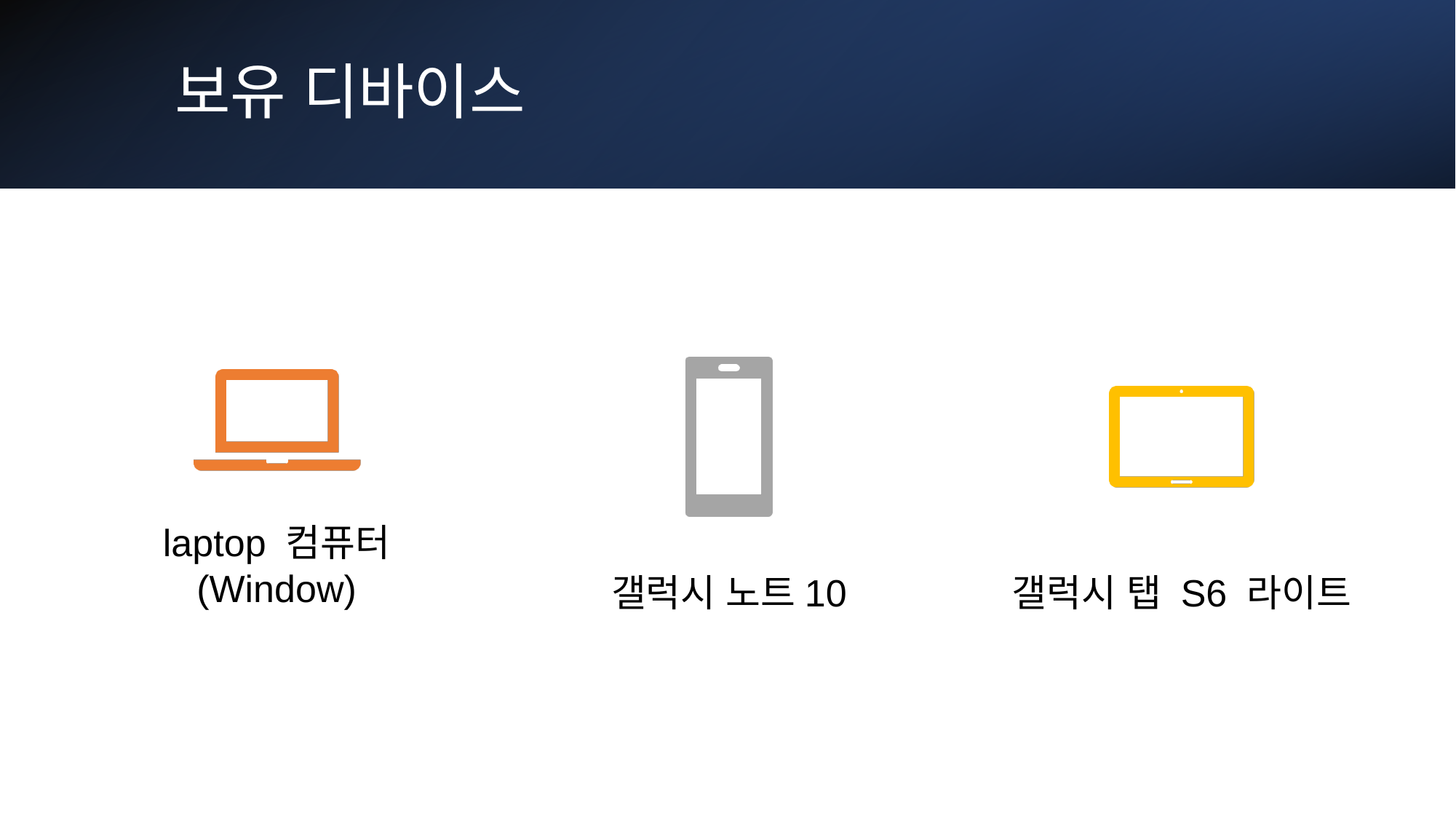

# 보유 디바이스
laptop 컴퓨터 (Window)
갤럭시 노트10
갤럭시 탭 S6 라이트